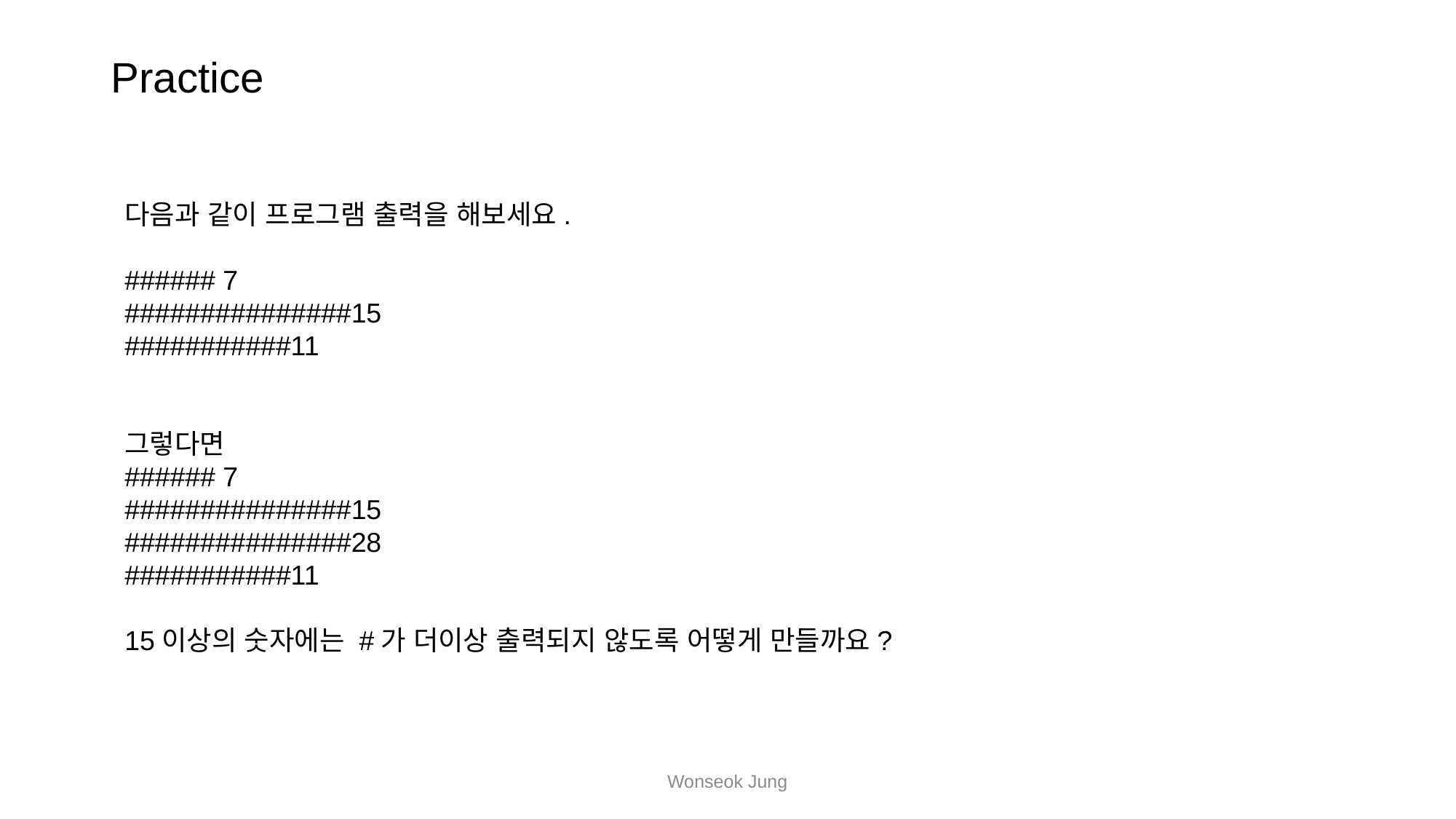

# Practice
다음과 같이 프로그램 출력을 해보세요.

###### 7
###############15
###########11

그렇다면
###### 7
###############15
###############28
###########11

15이상의 숫자에는 #가 더이상 출력되지 않도록 어떻게 만들까요?
Wonseok Jung